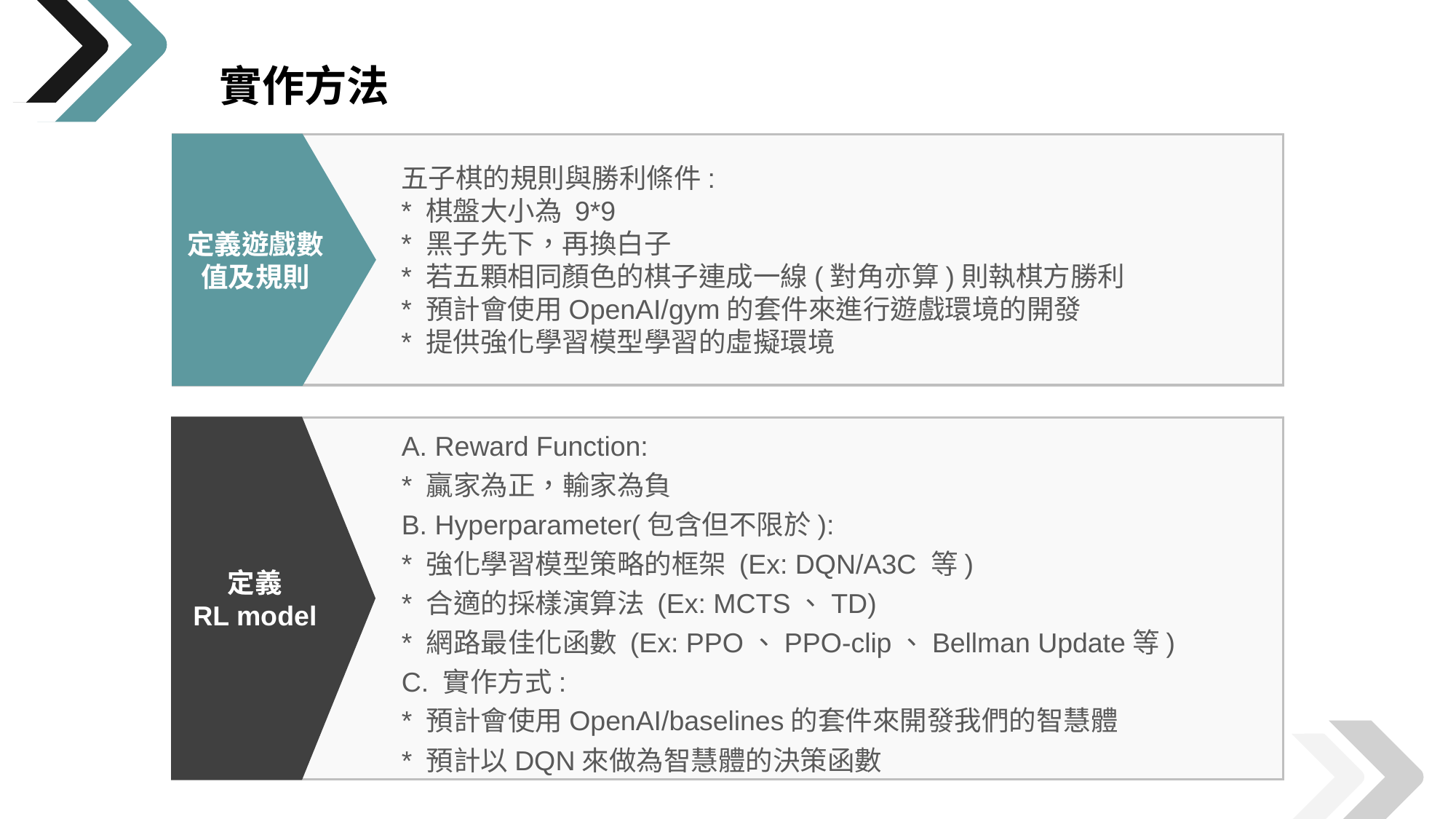

實作方法
定義遊戲數值及規則

五子棋的規則與勝利條件:
* 棋盤大小為 9*9
* 黑子先下，再換白子
* 若五顆相同顏色的棋子連成一線(對角亦算)則執棋方勝利
* 預計會使用OpenAI/gym的套件來進行遊戲環境的開發
* 提供強化學習模型學習的虛擬環境
A. Reward Function:
* 贏家為正，輸家為負
B. Hyperparameter(包含但不限於):
* 強化學習模型策略的框架 (Ex: DQN/A3C 等)
* 合適的採樣演算法 (Ex: MCTS、TD)
* 網路最佳化函數 (Ex: PPO、PPO-clip、Bellman Update等)
C. 實作方式:
* 預計會使用OpenAI/baselines的套件來開發我們的智慧體
* 預計以DQN來做為智慧體的決策函數
定義
RL model